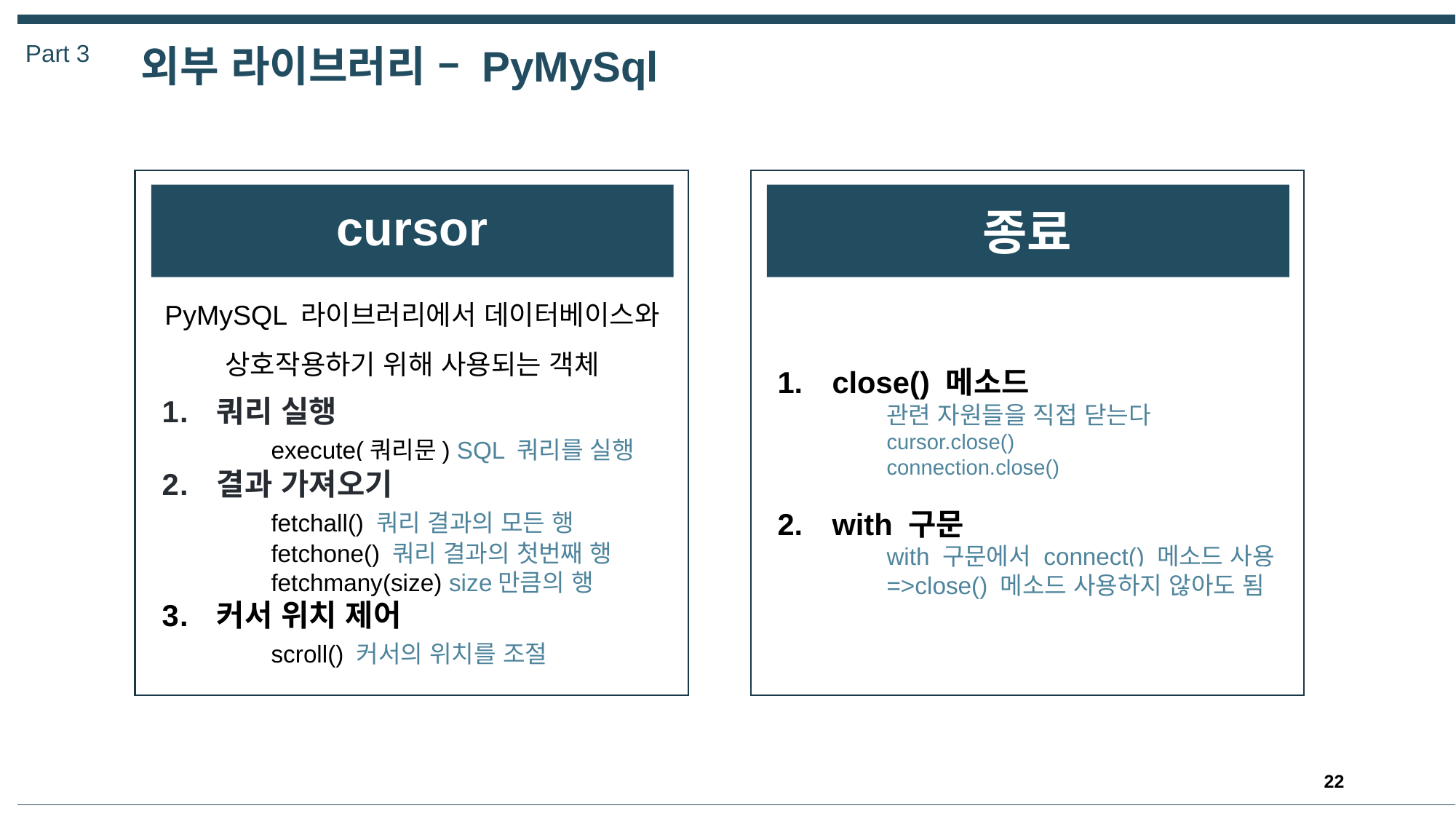

Part 3
외부 라이브러리 – PyMySql

cursor
종료
cursor
PyMySQL 라이브러리에서 데이터베이스와 상호작용하기 위해 사용되는 객체
close() 메소드
관련 자원들을 직접 닫는다
cursor.close()
connection.close()

with 구문
with 구문에서 connect() 메소드 사용
=>close() 메소드 사용하지 않아도 됨

이미지
쿼리 실행
	execute(쿼리문) SQL 쿼리를 실행
결과 가져오기
	fetchall() 쿼리 결과의 모든 행
	fetchone() 쿼리 결과의 첫번째 행 	fetchmany(size) size만큼의 행
커서 위치 제어
	scroll() 커서의 위치를 조절
22